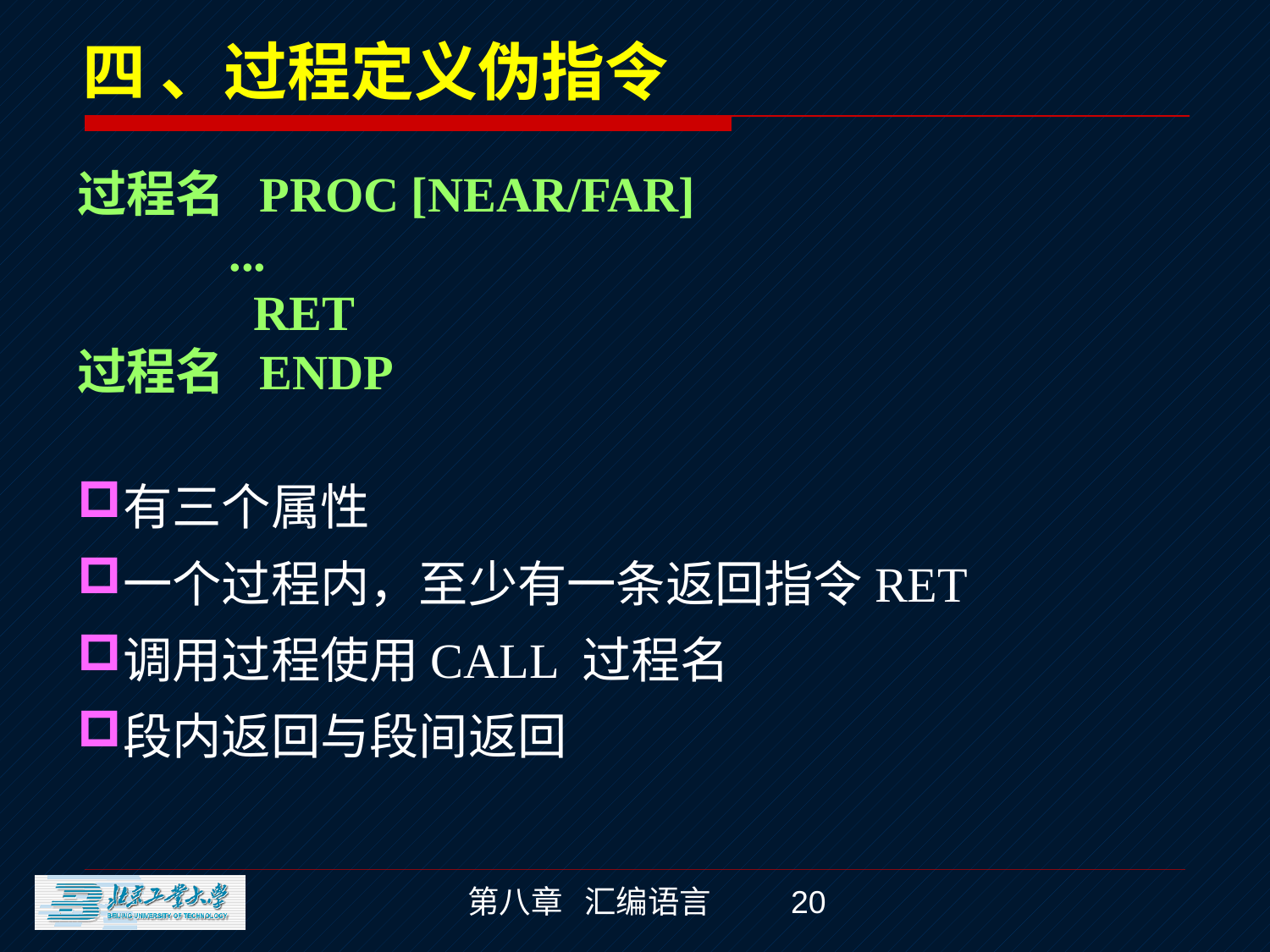

四 、过程定义伪指令
过程名  PROC [NEAR/FAR]
	  ...
	    RET
过程名  ENDP

有三个属性
一个过程内，至少有一条返回指令RET
调用过程使用CALL 过程名
段内返回与段间返回